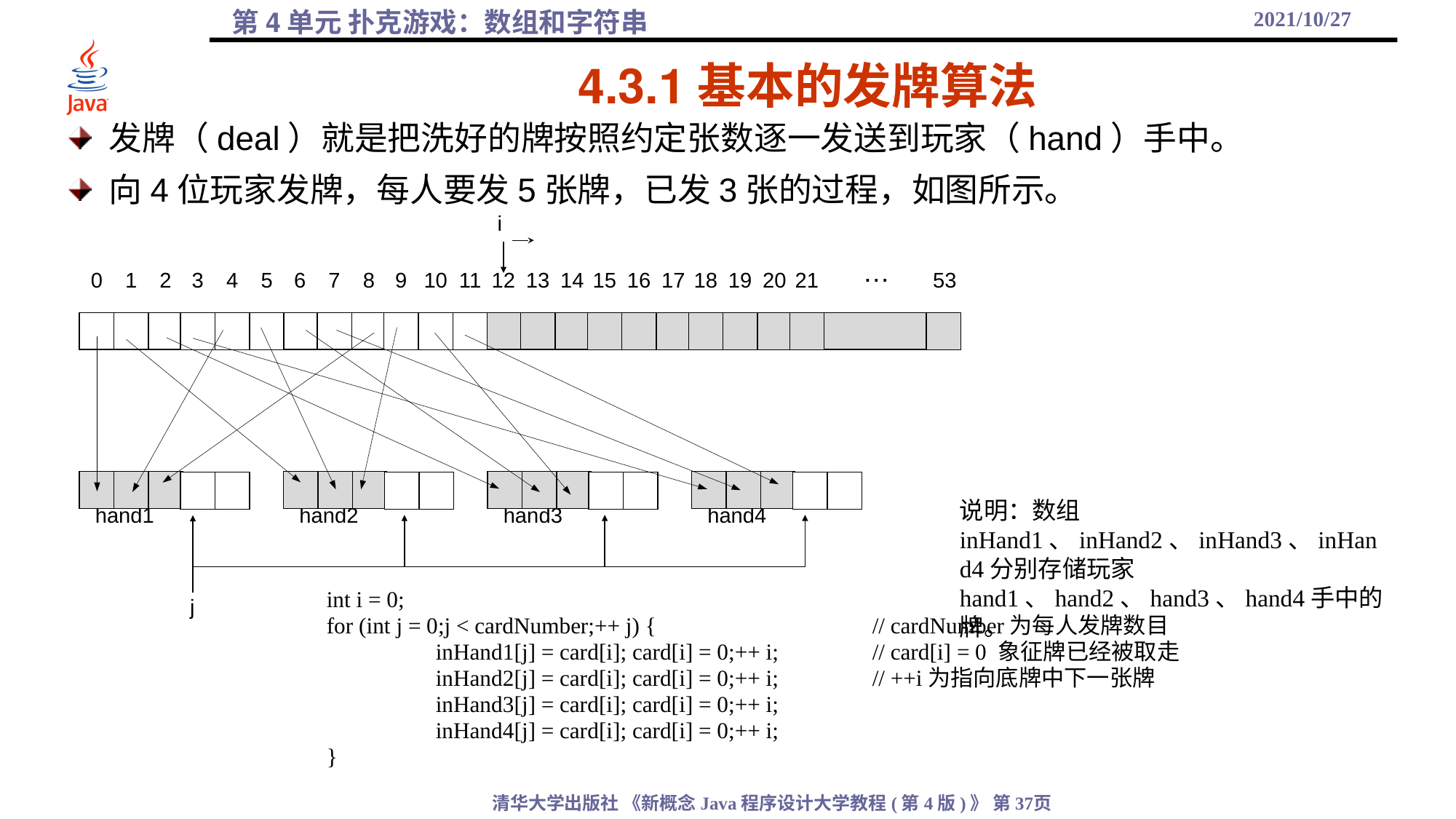

2021/10/27
# 4.3.1基本的发牌算法
发牌（deal）就是把洗好的牌按照约定张数逐一发送到玩家（hand）手中。
向4位玩家发牌，每人要发5张牌，已发3张的过程，如图所示。
i
…
12
13
14
0
1
2
6
7
8
15
16
17
18
19
20
53
3
4
5
9
10
11
21

hand1
hand2
hand3
hand4
j
说明：数组inHand1、inHand2、inHand3、inHand4分别存储玩家hand1、hand2、hand3、hand4手中的牌。
int i = 0;
for (int j = 0;j < cardNumber;++ j) {		// cardNumber为每人发牌数目
	inHand1[j] = card[i]; card[i] = 0;++ i;	// card[i] = 0 象征牌已经被取走
	inHand2[j] = card[i]; card[i] = 0;++ i;	// ++i为指向底牌中下一张牌
	inHand3[j] = card[i]; card[i] = 0;++ i;
	inHand4[j] = card[i]; card[i] = 0;++ i;
}